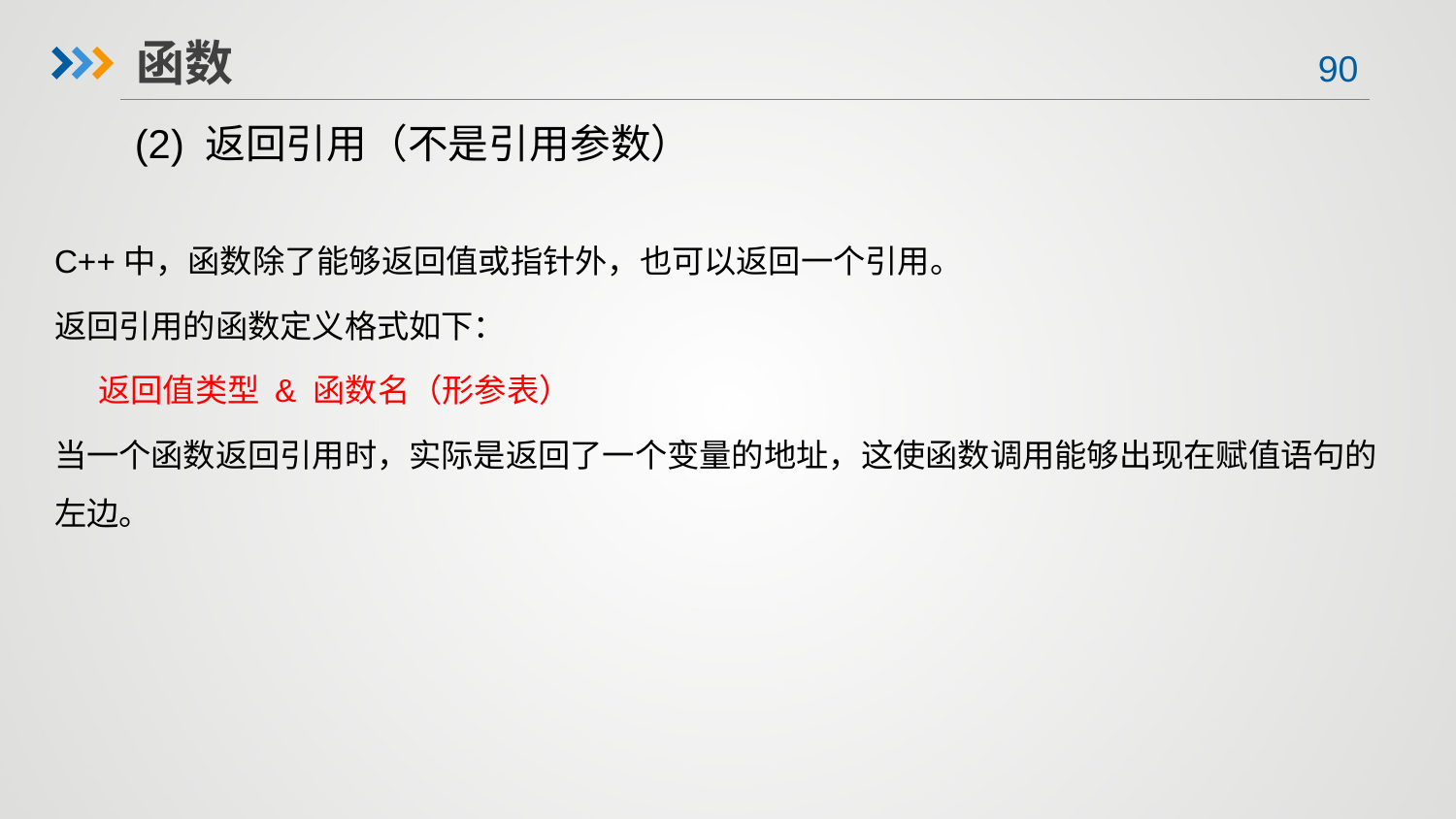

函数
(2) 返回引用（不是引用参数）
C++中，函数除了能够返回值或指针外，也可以返回一个引用。
返回引用的函数定义格式如下：
     返回值类型 & 函数名（形参表）
当一个函数返回引用时，实际是返回了一个变量的地址，这使函数调用能够出现在赋值语句的左边。